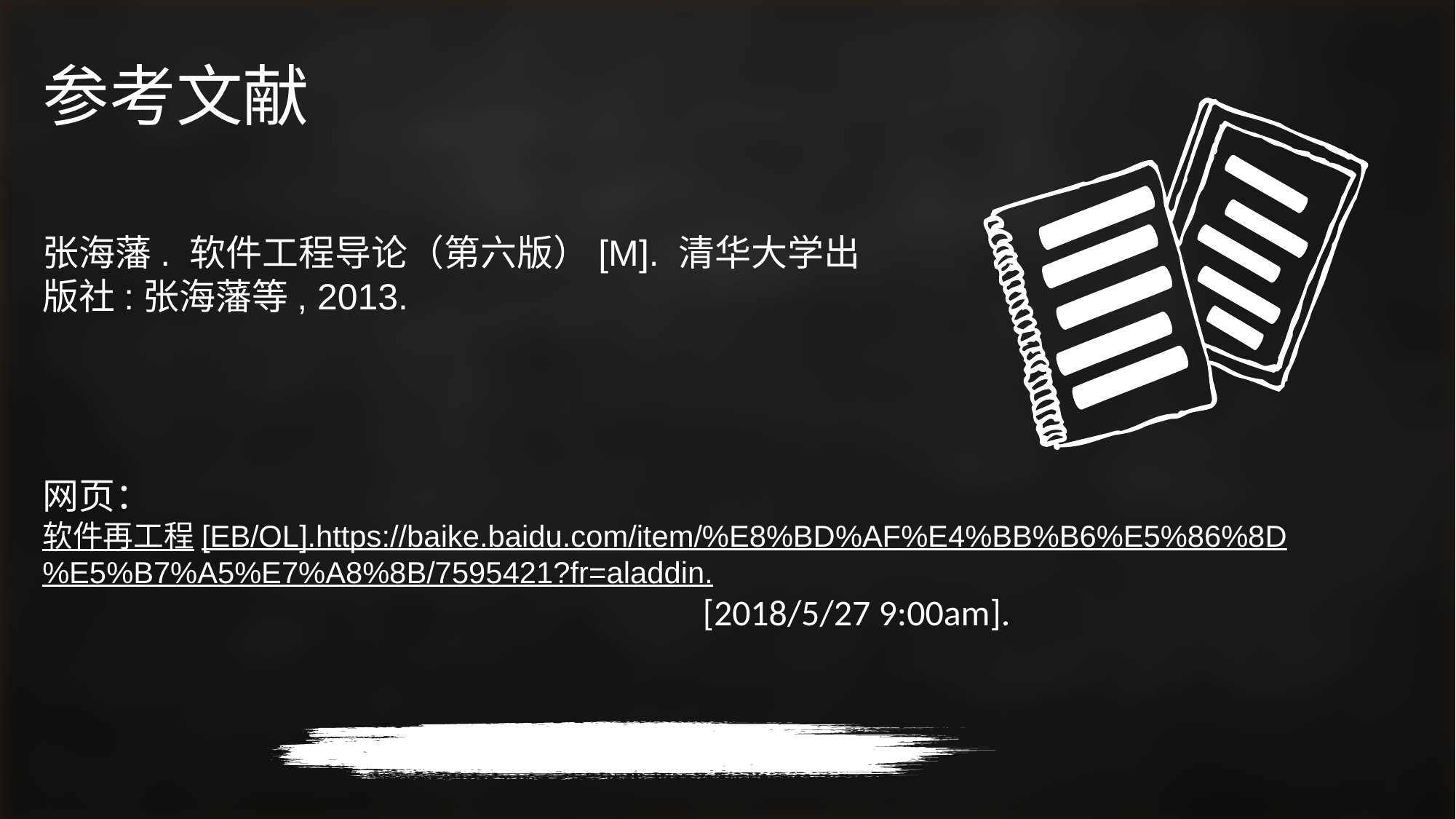

# 参考文献

张海藩. 软件工程导论（第六版）[M]. 清华大学出版社:张海藩等, 2013.
网页：
软件再工程[EB/OL].https://baike.baidu.com/item/%E8%BD%AF%E4%BB%B6%E5%86%8D%E5%B7%A5%E7%A8%8B/7595421?fr=aladdin.
             					              [2018/5/27 9:00am].